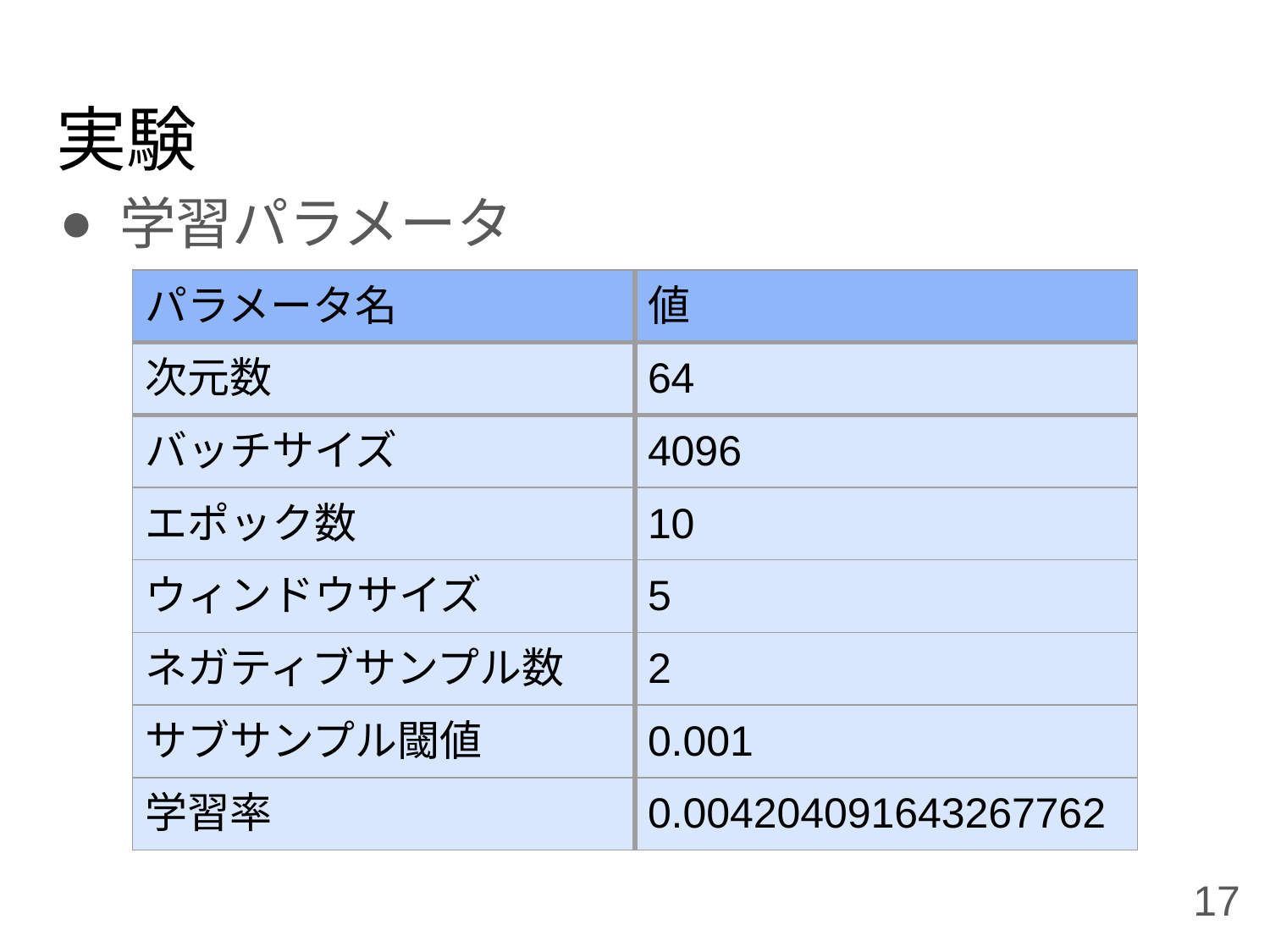

# 実験
学習パラメータ
| パラメータ名 | 値 |
| --- | --- |
| 次元数 | 64 |
| バッチサイズ | 4096 |
| エポック数 | 10 |
| ウィンドウサイズ | 5 |
| ネガティブサンプル数 | 2 |
| サブサンプル閾値 | 0.001 |
| 学習率 | 0.004204091643267762 |
17